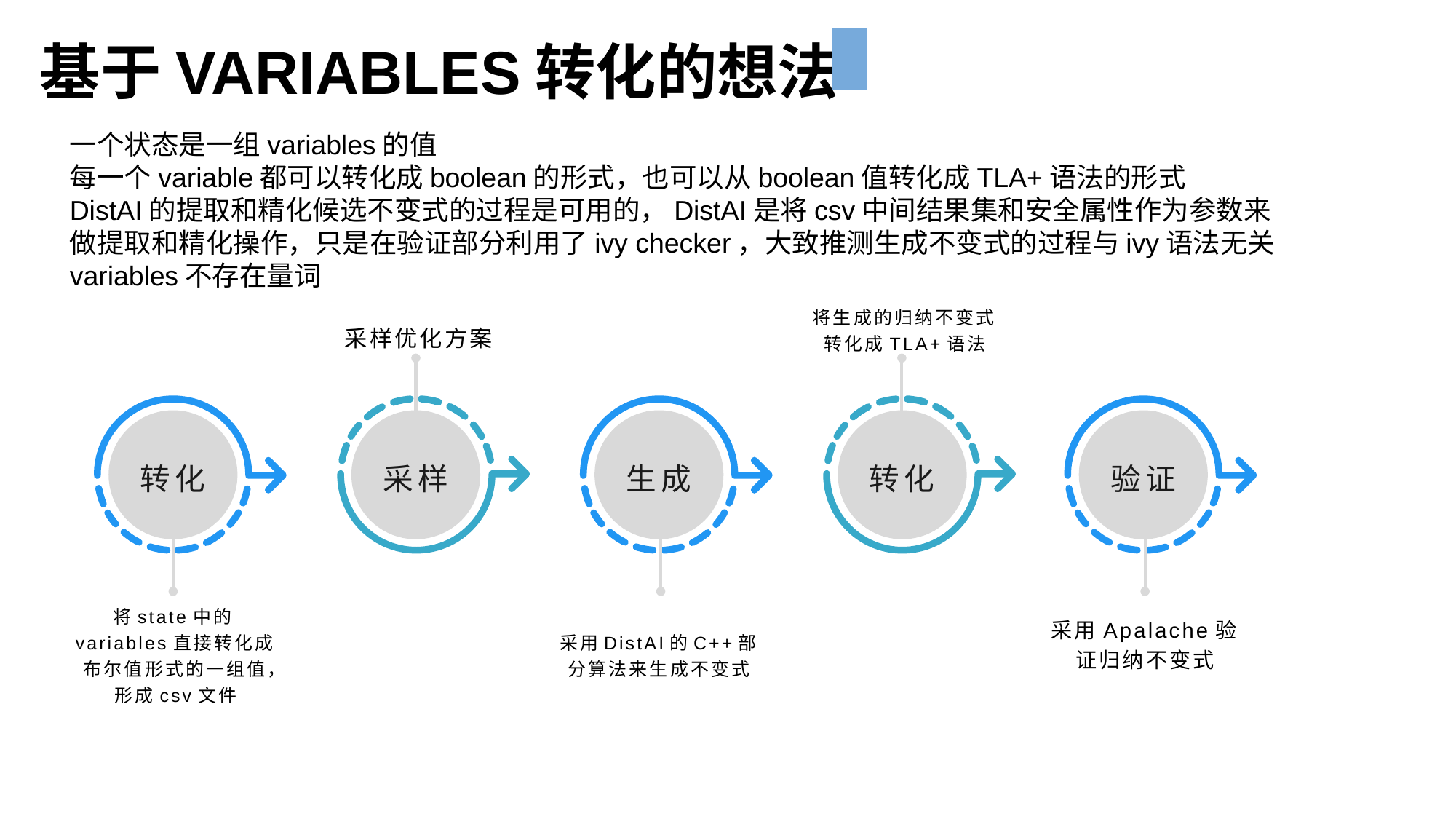

基于VARIABLES转化的想法

一个状态是一组variables的值
每一个variable都可以转化成boolean的形式，也可以从boolean值转化成TLA+语法的形式
DistAI的提取和精化候选不变式的过程是可用的，DistAI是将csv中间结果集和安全属性作为参数来做提取和精化操作，只是在验证部分利用了ivy checker，大致推测生成不变式的过程与ivy语法无关
variables不存在量词
将生成的归纳不变式转化成TLA+语法
采样优化方案

采样
转化
生成
转化
验证

将state中的variables直接转化成布尔值形式的一组值，形成csv文件
采用Apalache验证归纳不变式
采用DistAI的C++部分算法来生成不变式